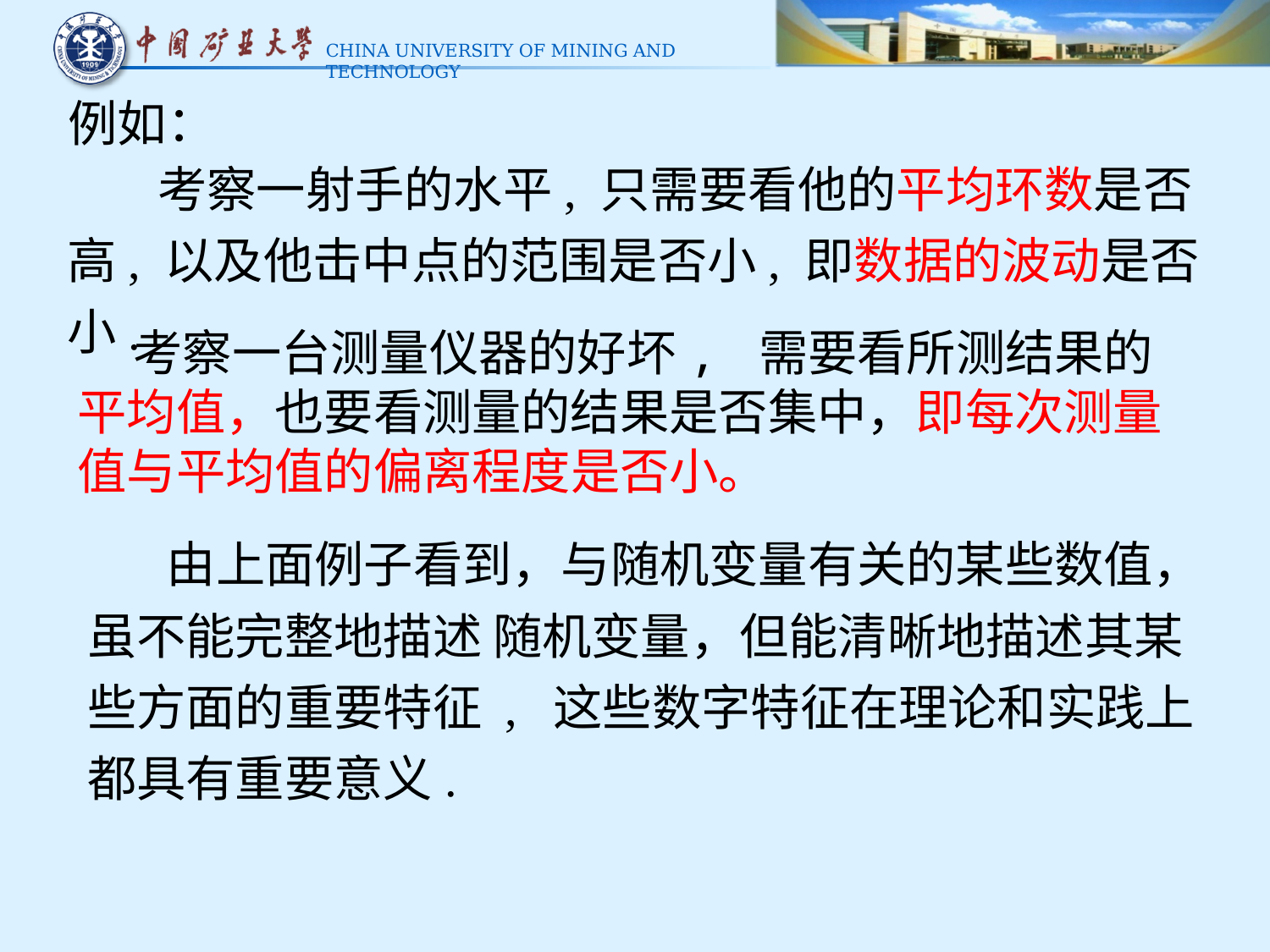

例如：
       考察一射手的水平, 只需要看他的平均环数是否高, 以及他击中点的范围是否小, 即数据的波动是否小.
    考察一台测量仪器的好坏, 需要看所测结果的平均值，也要看测量的结果是否集中，即每次测量值与平均值的偏离程度是否小。
      由上面例子看到，与随机变量有关的某些数值，虽不能完整地描述 随机变量，但能清晰地描述其某些方面的重要特征 ,  这些数字特征在理论和实践上都具有重要意义.